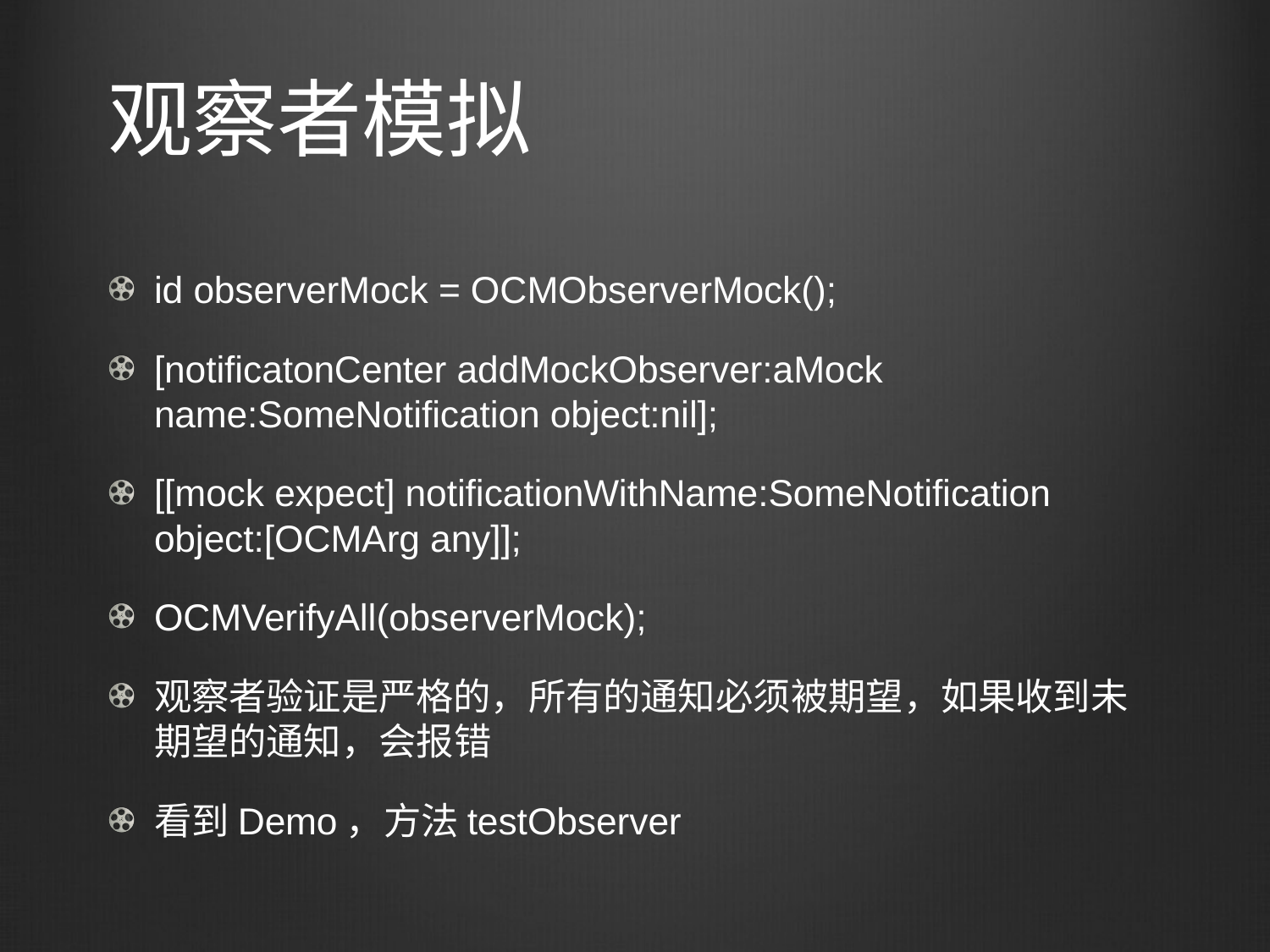

# 观察者模拟
id observerMock = OCMObserverMock();
[notificatonCenter addMockObserver:aMock name:SomeNotification object:nil];
[[mock expect] notificationWithName:SomeNotification object:[OCMArg any]];
OCMVerifyAll(observerMock);
观察者验证是严格的，所有的通知必须被期望，如果收到未期望的通知，会报错
看到Demo，方法testObserver